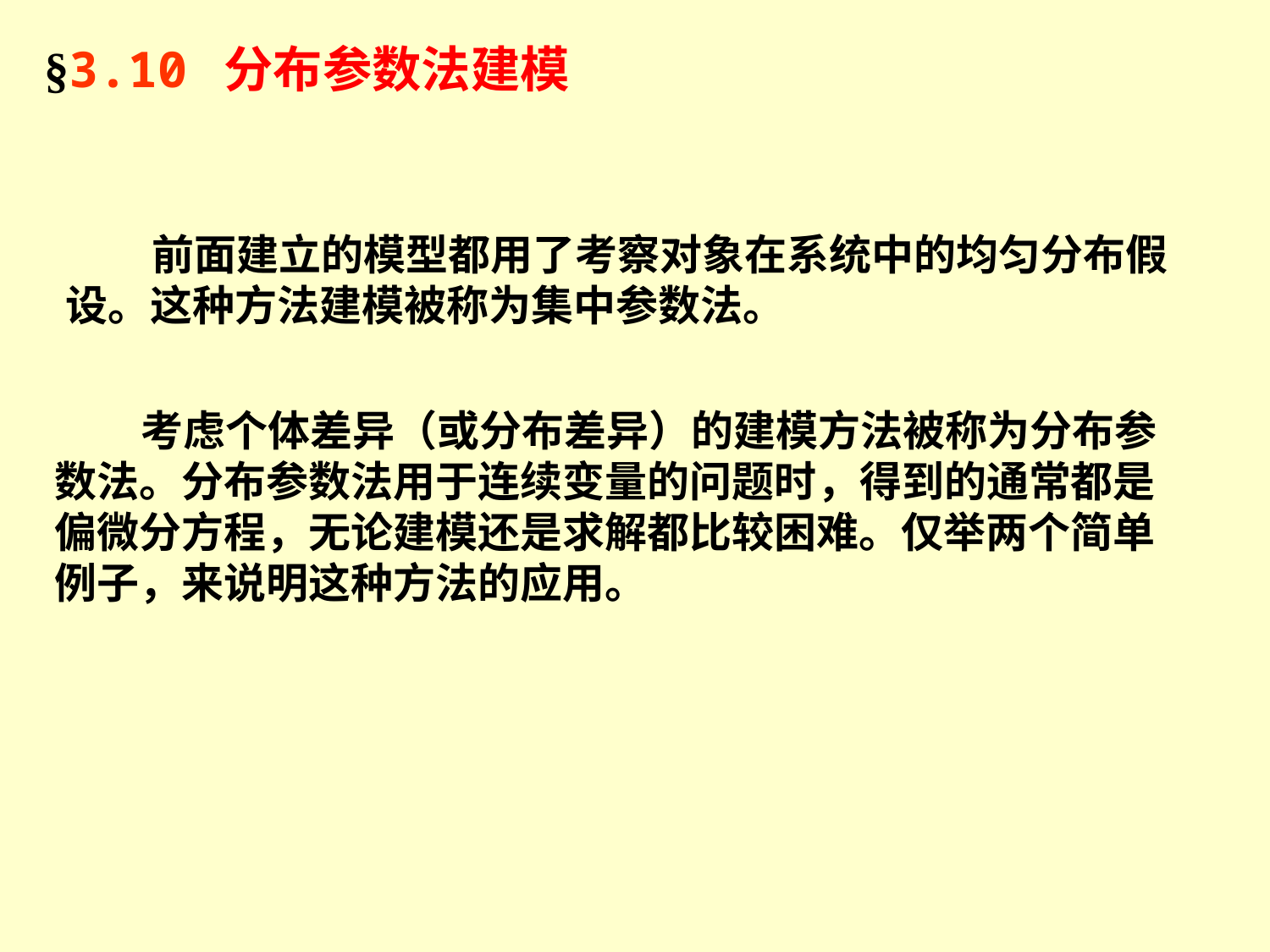

# §3.10  分布参数法建模
        前面建立的模型都用了考察对象在系统中的均匀分布假设。这种方法建模被称为集中参数法。
        考虑个体差异（或分布差异）的建模方法被称为分布参数法。分布参数法用于连续变量的问题时，得到的通常都是偏微分方程，无论建模还是求解都比较困难。仅举两个简单例子，来说明这种方法的应用。